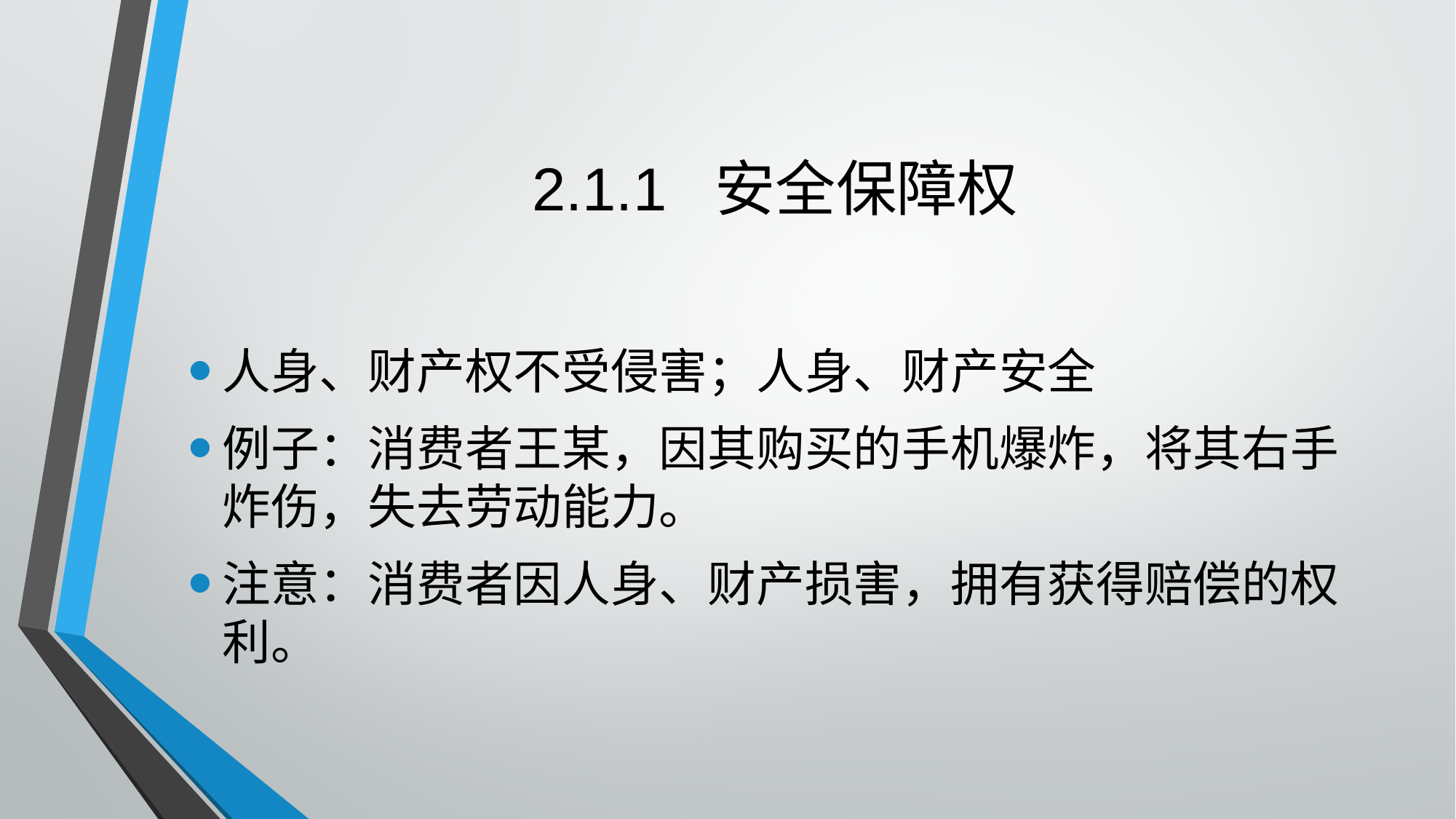

# 2.1.1  安全保障权
人身、财产权不受侵害；人身、财产安全
例子：消费者王某，因其购买的手机爆炸，将其右手炸伤，失去劳动能力。
注意：消费者因人身、财产损害，拥有获得赔偿的权利。